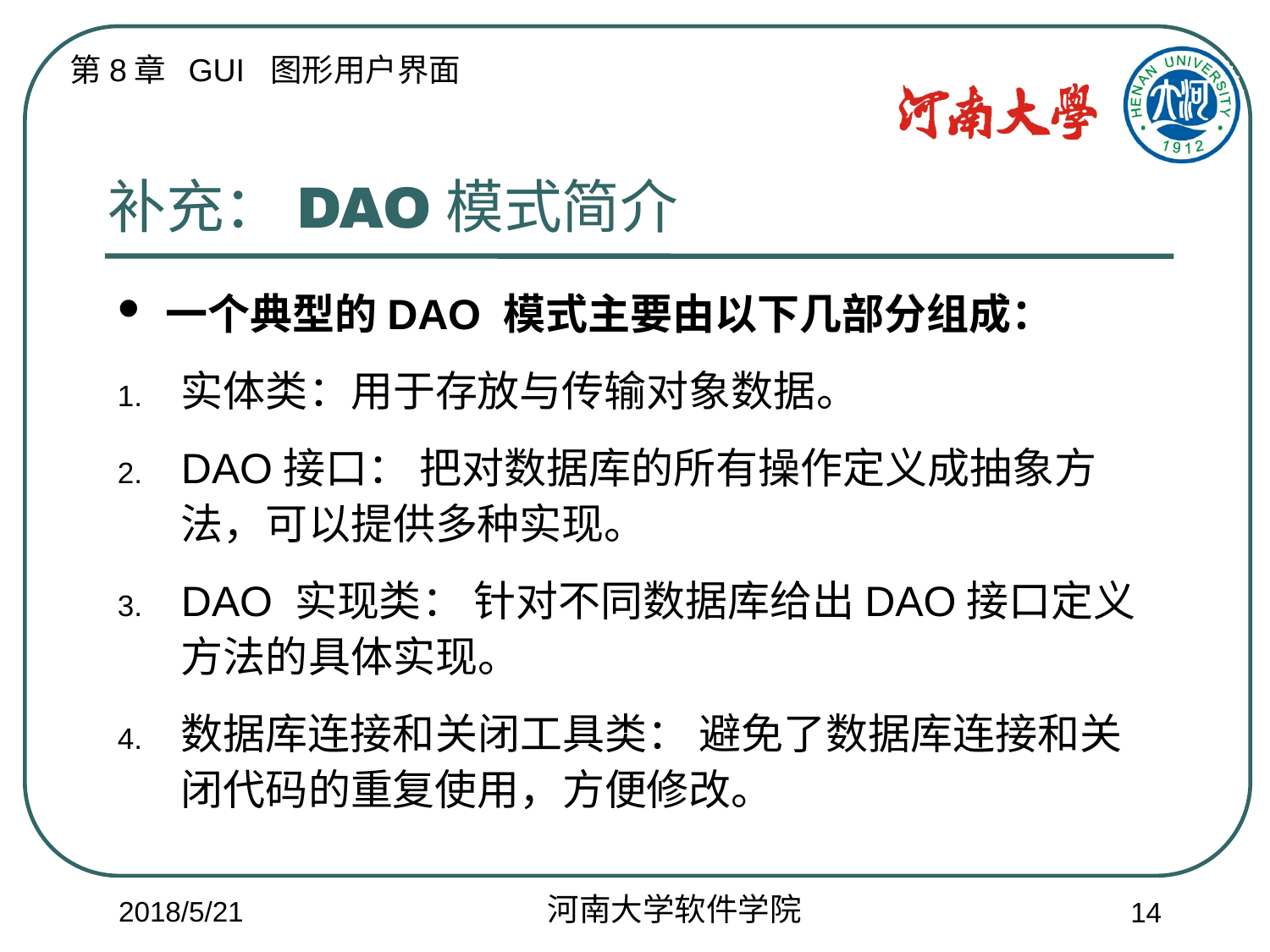

# 补充：DAO模式简介
一个典型的DAO 模式主要由以下几部分组成：
实体类：用于存放与传输对象数据。
DAO接口： 把对数据库的所有操作定义成抽象方法，可以提供多种实现。
DAO 实现类： 针对不同数据库给出DAO接口定义方法的具体实现。
数据库连接和关闭工具类： 避免了数据库连接和关闭代码的重复使用，方便修改。

2018/5/21
14